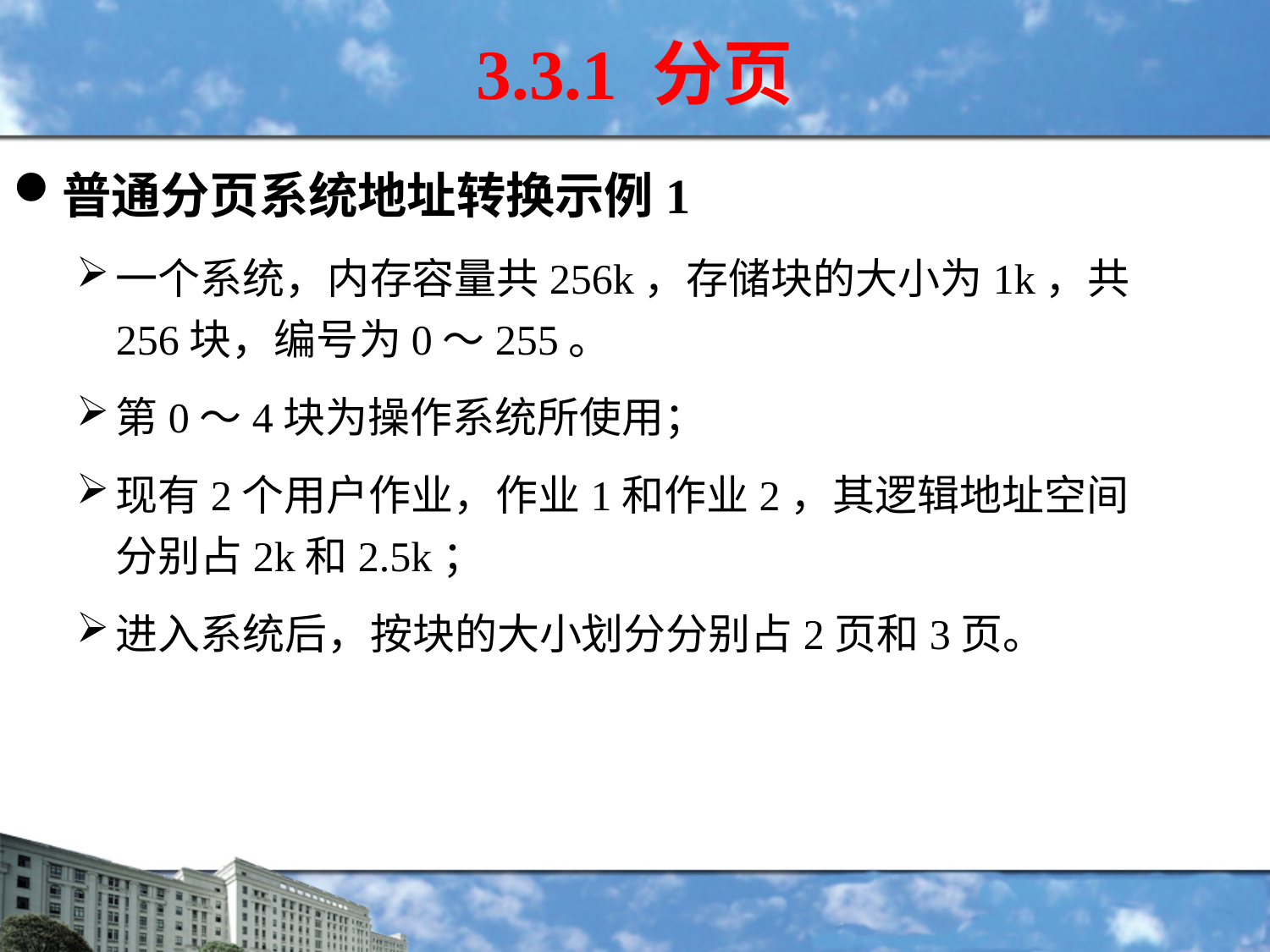

3.3.1 分页
普通分页系统地址转换示例1
一个系统，内存容量共256k，存储块的大小为1k，共256块，编号为0～255。
第0～4块为操作系统所使用；
现有2个用户作业，作业1和作业2，其逻辑地址空间分别占2k和2.5k；
进入系统后，按块的大小划分分别占2页和3页。